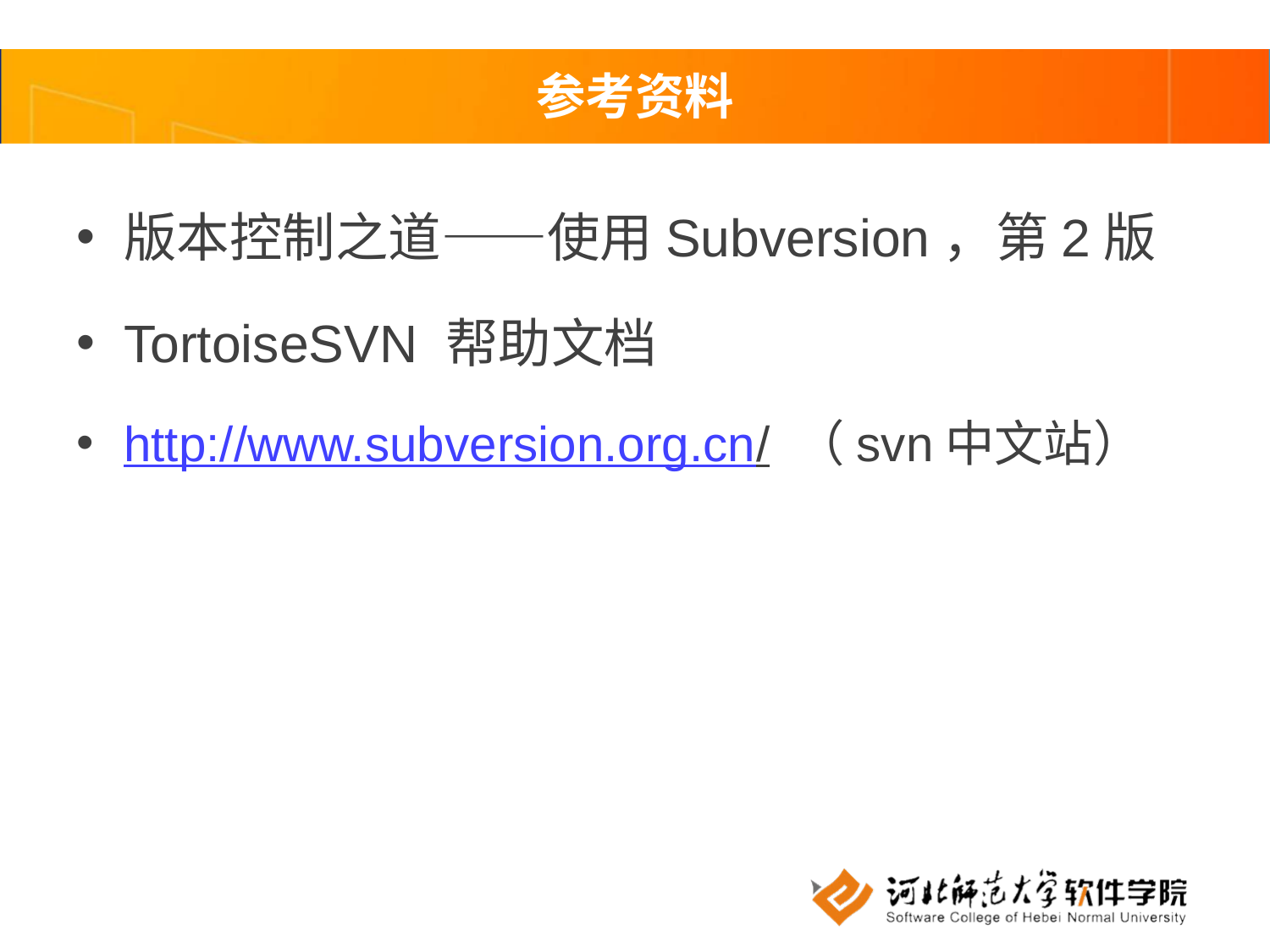

# 参考资料
版本控制之道——使用Subversion，第2版
TortoiseSVN 帮助文档
http://www.subversion.org.cn/ （svn中文站）